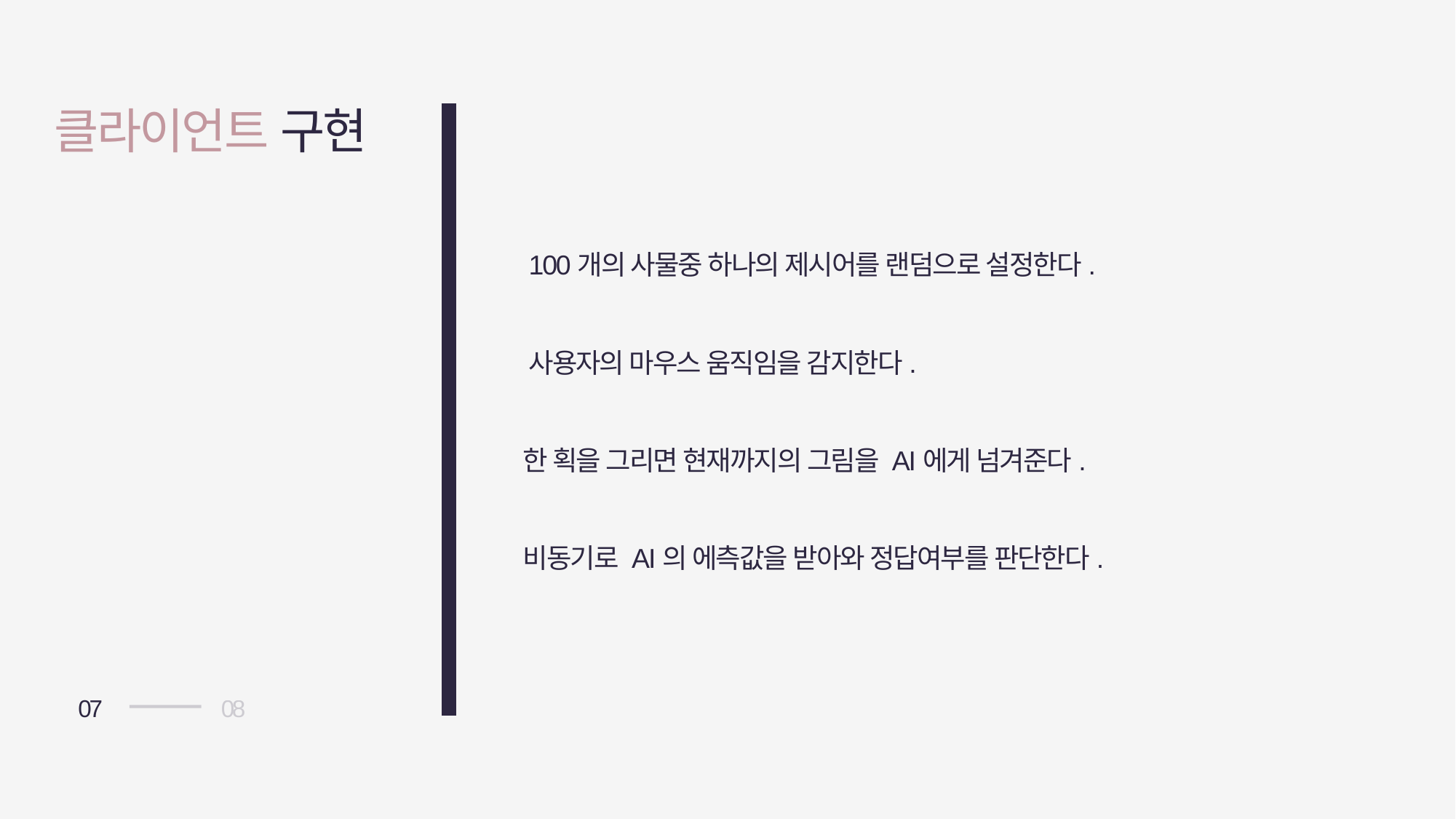

클라이언트 구현
100개의 사물중 하나의 제시어를 랜덤으로 설정한다.
사용자의 마우스 움직임을 감지한다.
한 획을 그리면 현재까지의 그림을 AI에게 넘겨준다.
비동기로 AI의 에측값을 받아와 정답여부를 판단한다.
07
08